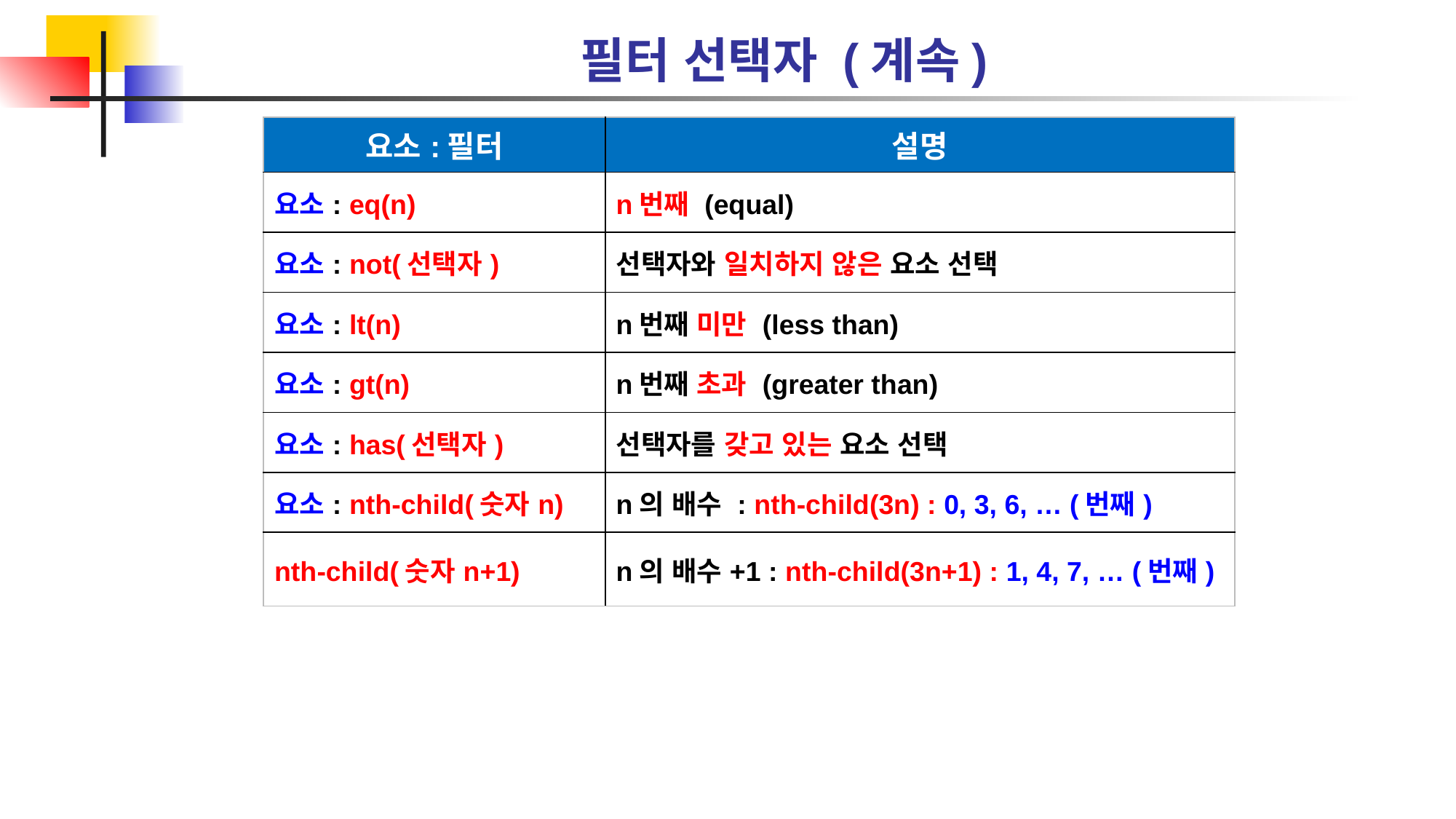

필터 선택자 (계속)
| 요소:필터 | 설명 |
| --- | --- |
| 요소: eq(n) | n번째 (equal) |
| 요소: not(선택자) | 선택자와 일치하지 않은 요소 선택 |
| 요소: lt(n) | n번째 미만 (less than) |
| 요소: gt(n) | n번째 초과 (greater than) |
| 요소: has(선택자) | 선택자를 갖고 있는 요소 선택 |
| 요소: nth-child(숫자n) | n의 배수 : nth-child(3n) : 0, 3, 6, … (번째) |
| nth-child(숫자n+1) | n의 배수+1 : nth-child(3n+1) : 1, 4, 7, … (번째) |